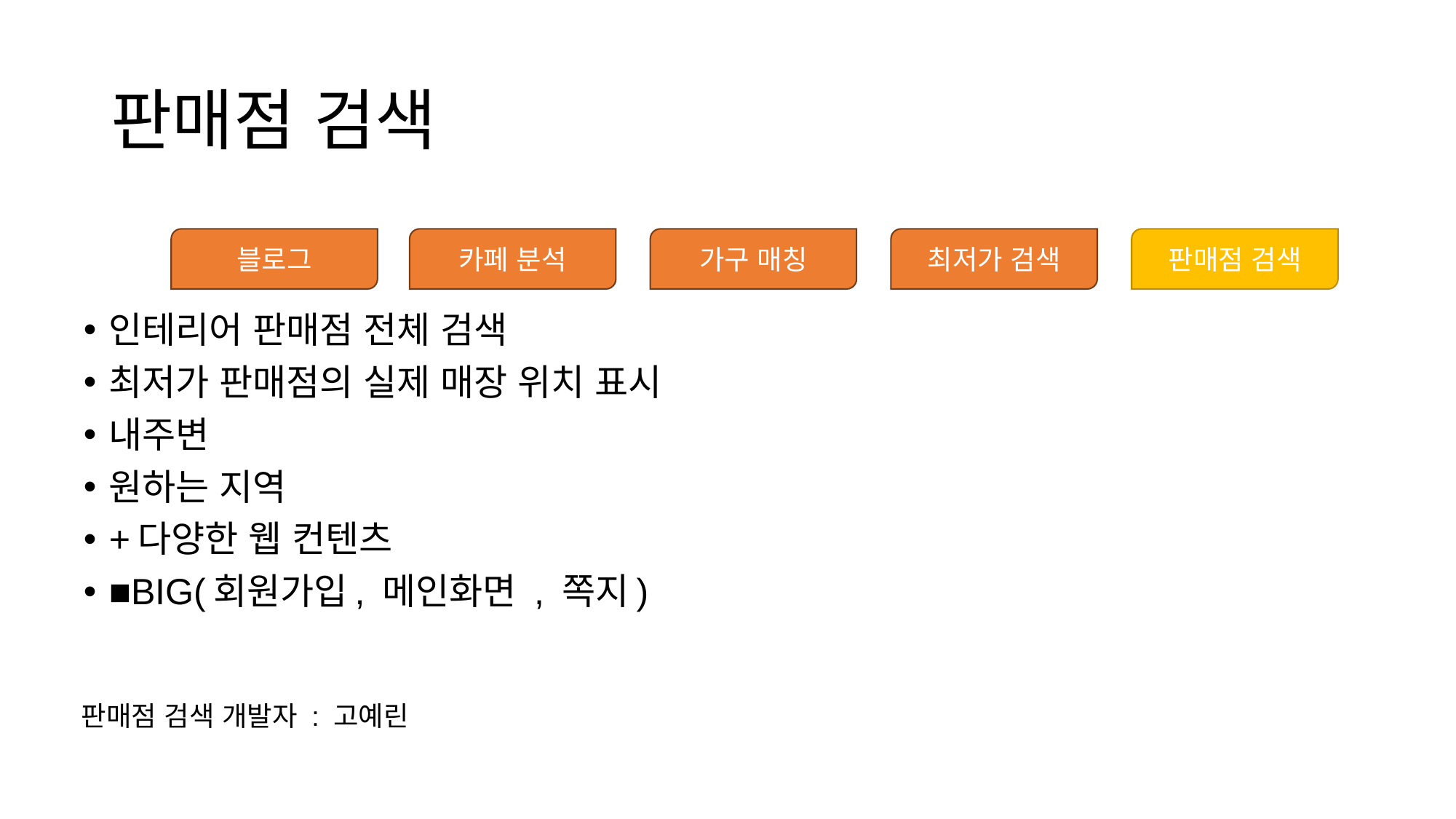

# 판매점 검색
판매점 검색
최저가 검색
블로그
카페 분석
가구 매칭
인테리어 판매점 전체 검색
최저가 판매점의 실제 매장 위치 표시
내주변
원하는 지역
+다양한 웹 컨텐츠
■BIG(회원가입, 메인화면 , 쪽지)
판매점 검색 개발자 : 고예린